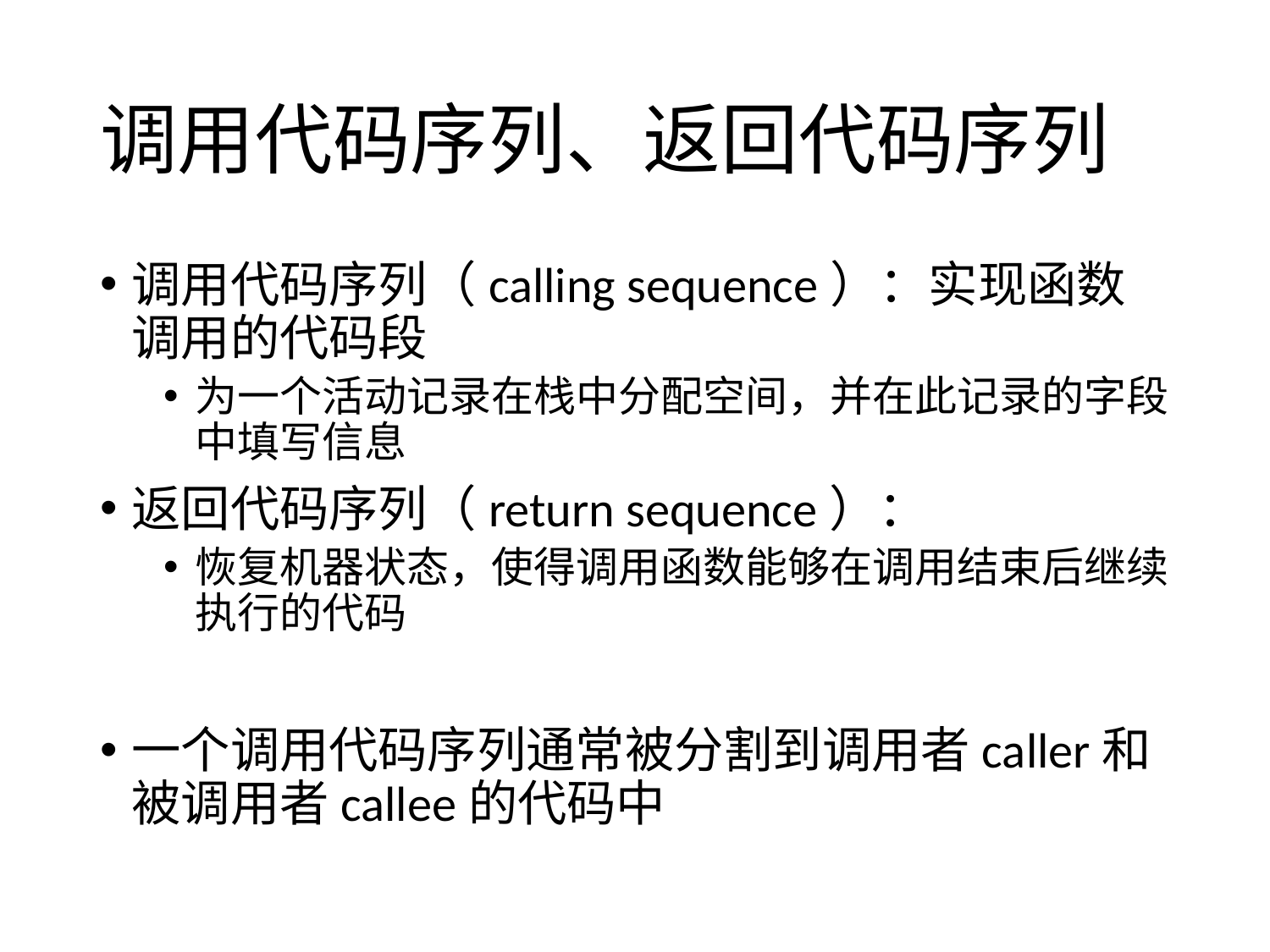

# 调用代码序列、返回代码序列
调用代码序列（calling sequence）：实现函数调用的代码段
为一个活动记录在栈中分配空间，并在此记录的字段中填写信息
返回代码序列（return sequence）：
恢复机器状态，使得调用函数能够在调用结束后继续执行的代码

一个调用代码序列通常被分割到调用者caller和被调用者callee的代码中